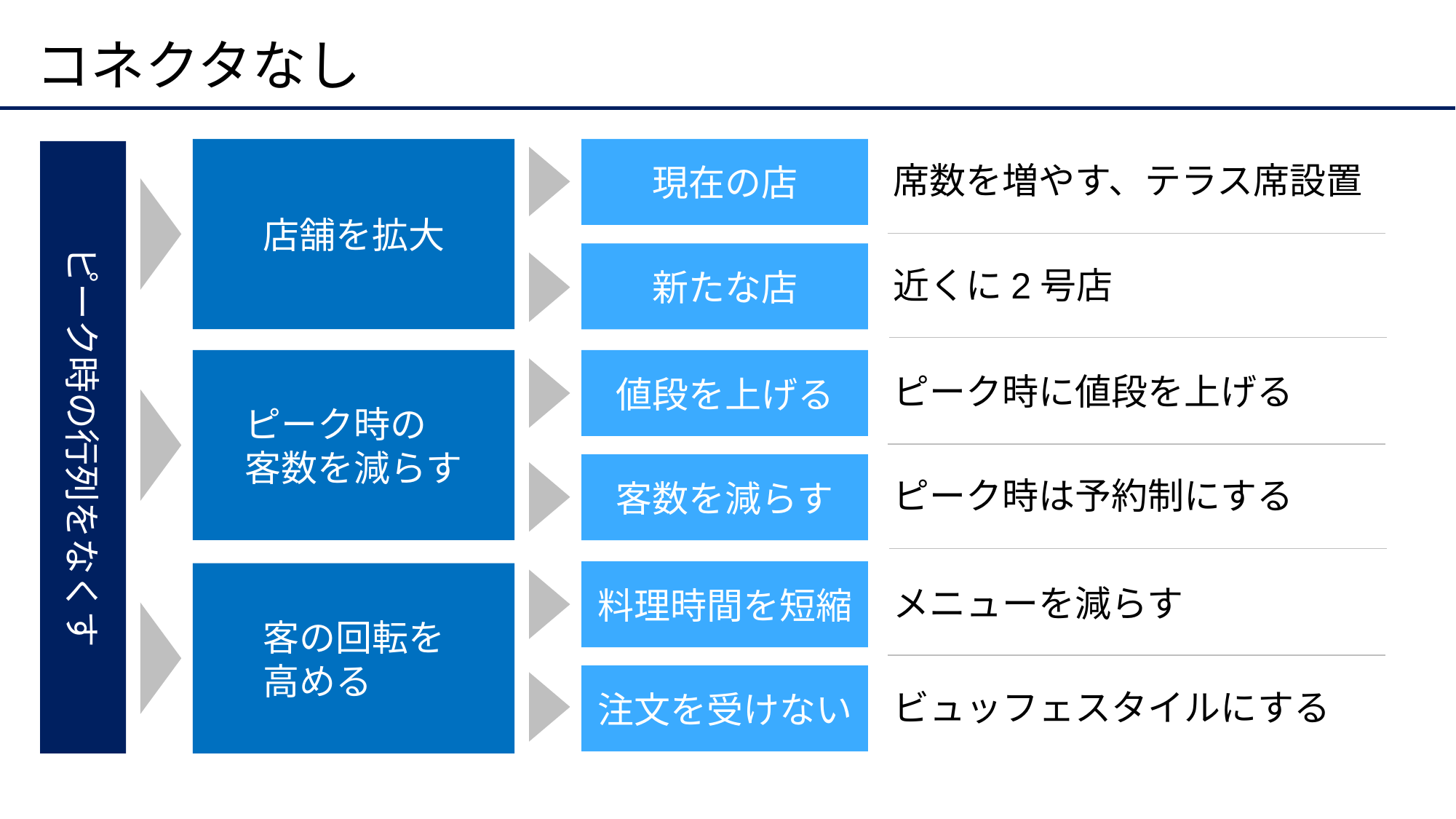

# コネクタなし
店舗を拡大
現在の店
ピーク時の行列をなくす
席数を増やす、テラス席設置

新たな店
近くに2号店

ピーク時の
客数を減らす
値段を上げる
ピーク時に値段を上げる

客数を減らす
ピーク時は予約制にする

料理時間を短縮
客の回転を
高める
メニューを減らす

注文を受けない
ビュッフェスタイルにする